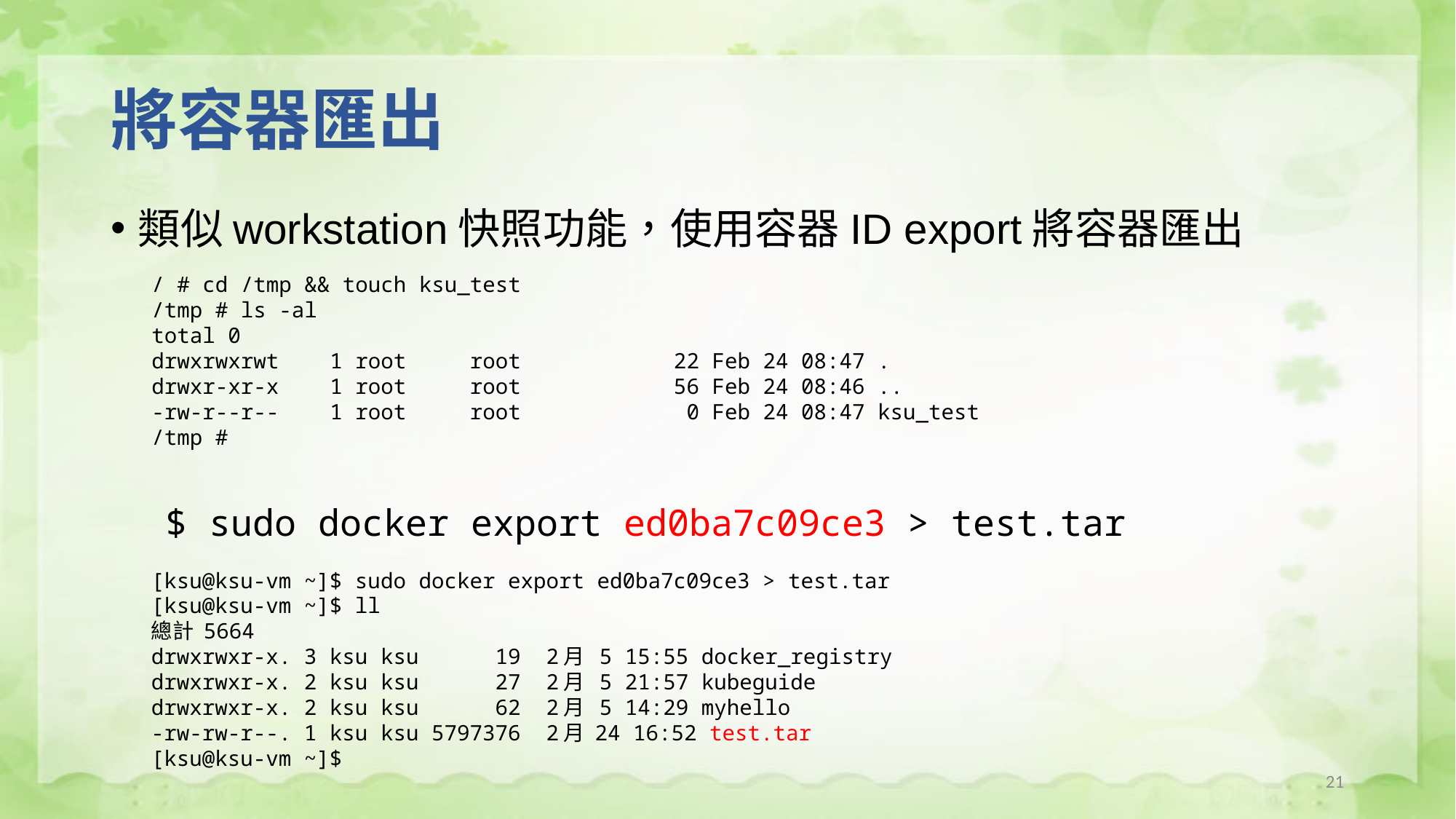

# 將容器匯出
類似workstation快照功能，使用容器ID export將容器匯出

$ sudo docker export ed0ba7c09ce3 > test.tar

/ # cd /tmp && touch ksu_test
/tmp # ls -al
total 0
drwxrwxrwt    1 root     root            22 Feb 24 08:47 .
drwxr-xr-x    1 root     root            56 Feb 24 08:46 ..
-rw-r--r--    1 root     root             0 Feb 24 08:47 ksu_test
/tmp #
[ksu@ksu-vm ~]$ sudo docker export ed0ba7c09ce3 > test.tar
[ksu@ksu-vm ~]$ ll
總計 5664
drwxrwxr-x. 3 ksu ksu      19  2月  5 15:55 docker_registry
drwxrwxr-x. 2 ksu ksu      27  2月  5 21:57 kubeguide
drwxrwxr-x. 2 ksu ksu      62  2月  5 14:29 myhello
-rw-rw-r--. 1 ksu ksu 5797376  2月 24 16:52 test.tar
[ksu@ksu-vm ~]$
21